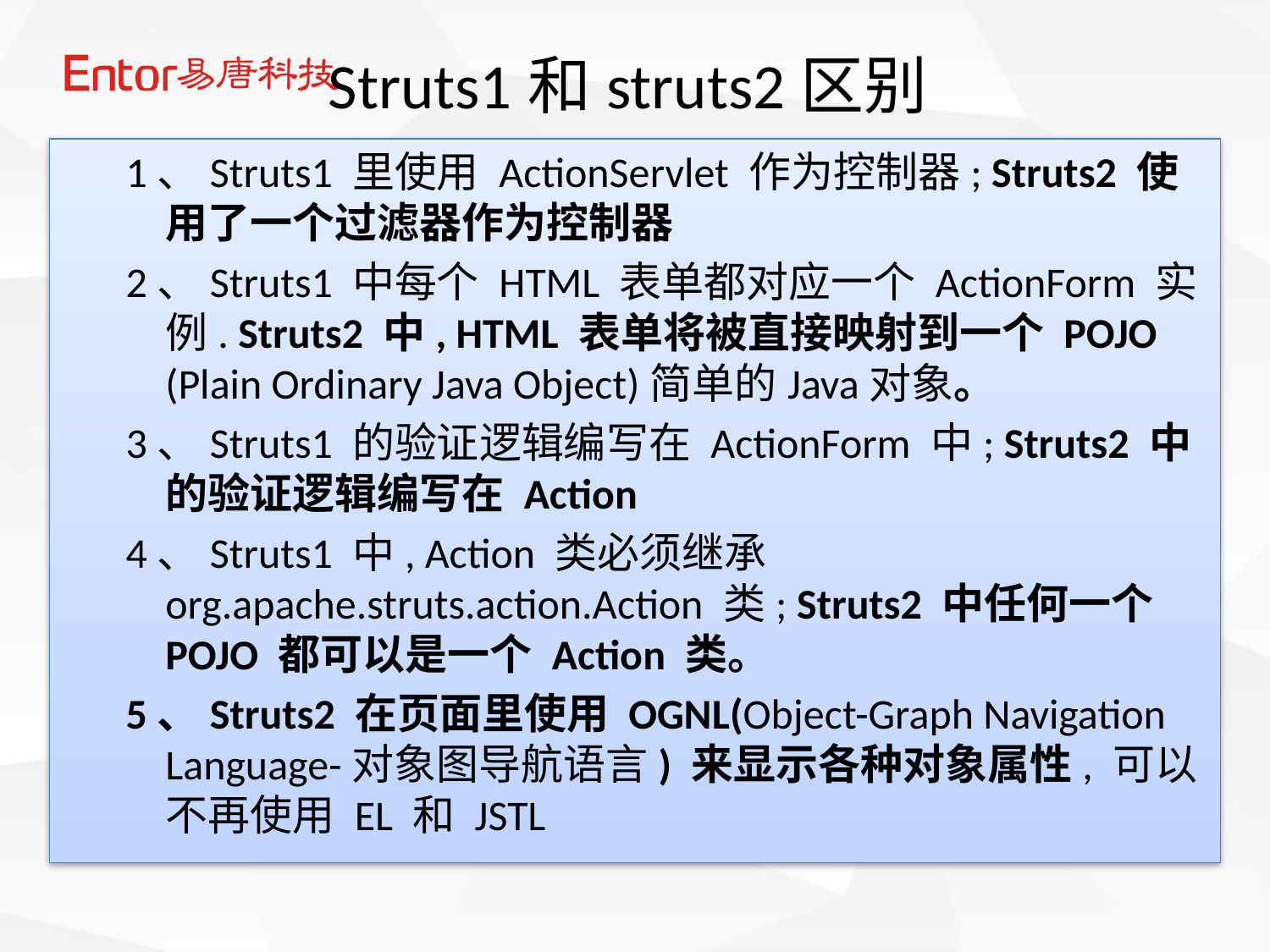

# Struts1和struts2区别
1、Struts1 里使用 ActionServlet 作为控制器; Struts2 使用了一个过滤器作为控制器
2、Struts1 中每个 HTML 表单都对应一个 ActionForm 实例. Struts2 中, HTML 表单将被直接映射到一个 POJO (Plain Ordinary Java Object)简单的Java对象。
3、Struts1 的验证逻辑编写在 ActionForm 中; Struts2 中的验证逻辑编写在 Action
4、Struts1 中, Action 类必须继承      org.apache.struts.action.Action 类; Struts2 中任何一个 POJO 都可以是一个 Action 类。
5、Struts2 在页面里使用 OGNL(Object-Graph Navigation Language-对象图导航语言) 来显示各种对象属性, 可以不再使用 EL 和 JSTL